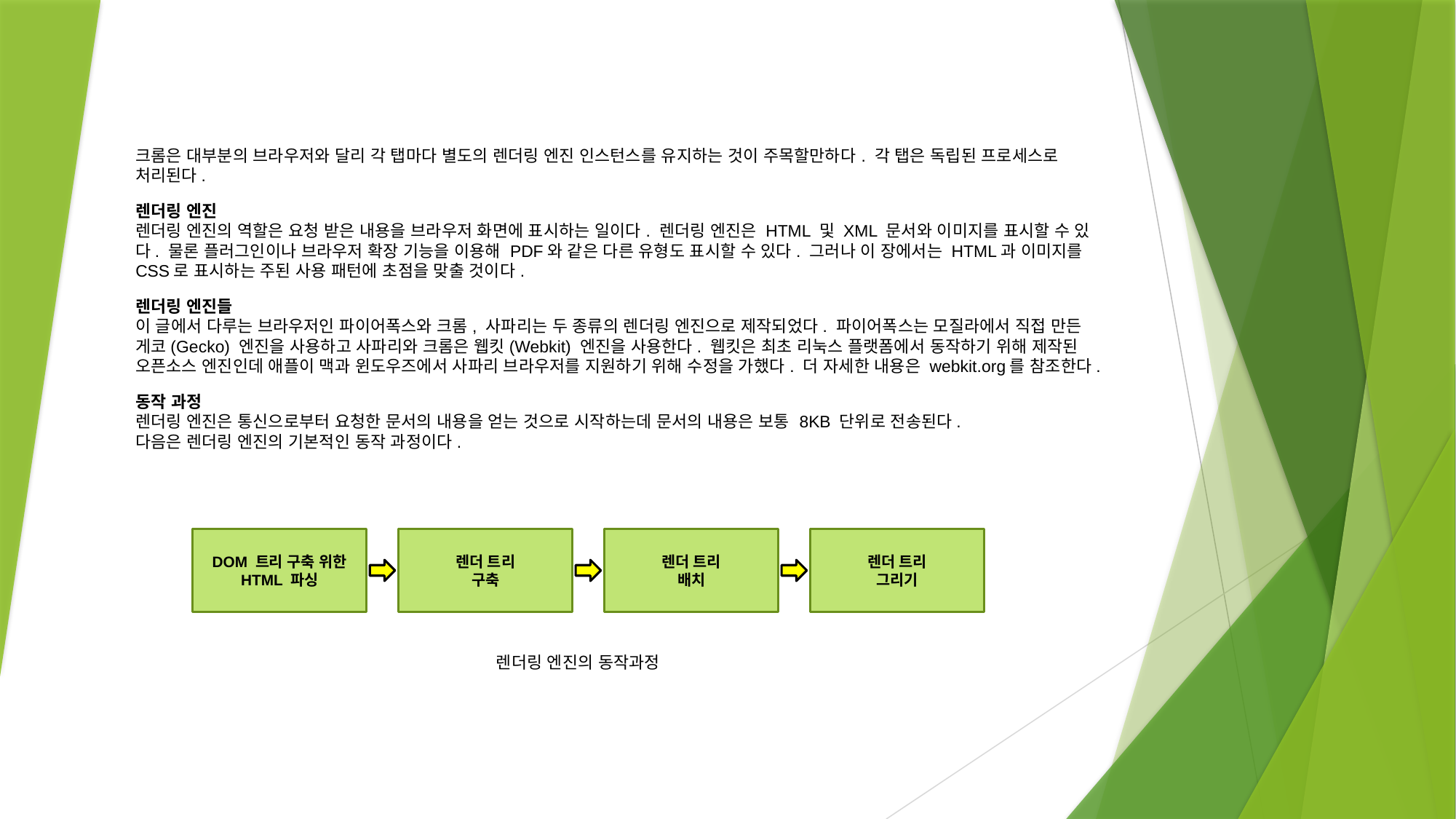

크롬은 대부분의 브라우저와 달리 각 탭마다 별도의 렌더링 엔진 인스턴스를 유지하는 것이 주목할만하다. 각 탭은 독립된 프로세스로 처리된다.
렌더링 엔진
렌더링 엔진의 역할은 요청 받은 내용을 브라우저 화면에 표시하는 일이다. 렌더링 엔진은 HTML 및 XML 문서와 이미지를 표시할 수 있다. 물론 플러그인이나 브라우저 확장 기능을 이용해 PDF와 같은 다른 유형도 표시할 수 있다. 그러나 이 장에서는 HTML과 이미지를 CSS로 표시하는 주된 사용 패턴에 초점을 맞출 것이다.
렌더링 엔진들
이 글에서 다루는 브라우저인 파이어폭스와 크롬, 사파리는 두 종류의 렌더링 엔진으로 제작되었다. 파이어폭스는 모질라에서 직접 만든 게코(Gecko) 엔진을 사용하고 사파리와 크롬은 웹킷(Webkit) 엔진을 사용한다. 웹킷은 최초 리눅스 플랫폼에서 동작하기 위해 제작된 오픈소스 엔진인데 애플이 맥과 윈도우즈에서 사파리 브라우저를 지원하기 위해 수정을 가했다. 더 자세한 내용은 webkit.org를 참조한다.
동작 과정
렌더링 엔진은 통신으로부터 요청한 문서의 내용을 얻는 것으로 시작하는데 문서의 내용은 보통 8KB 단위로 전송된다.
다음은 렌더링 엔진의 기본적인 동작 과정이다.

DOM 트리 구축 위한 HTML 파싱
렌더 트리
구축
렌더 트리
배치
렌더 트리
그리기

렌더링 엔진의 동작과정